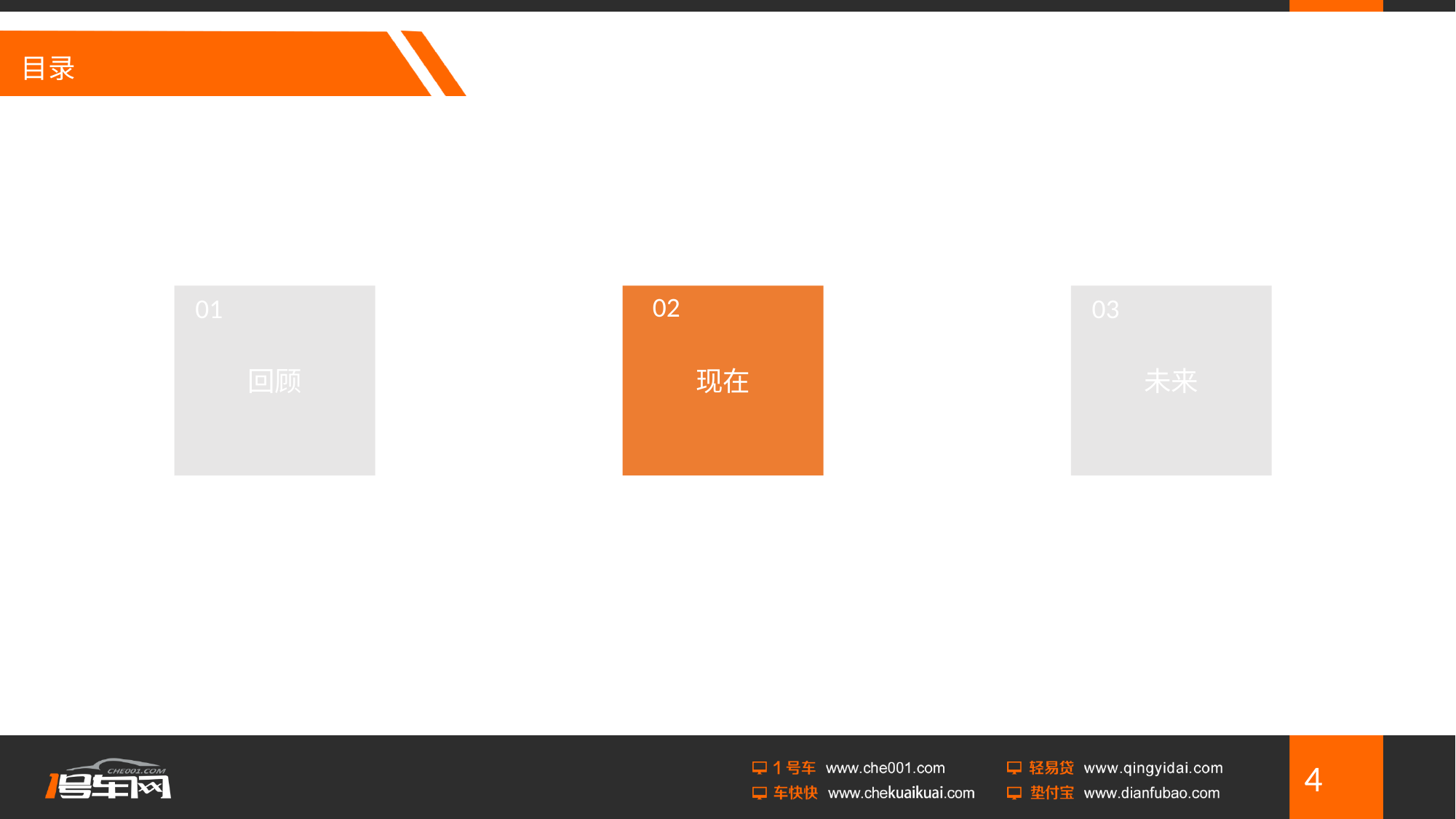

# 目录

02
现在
回顾
01
未来
03
4